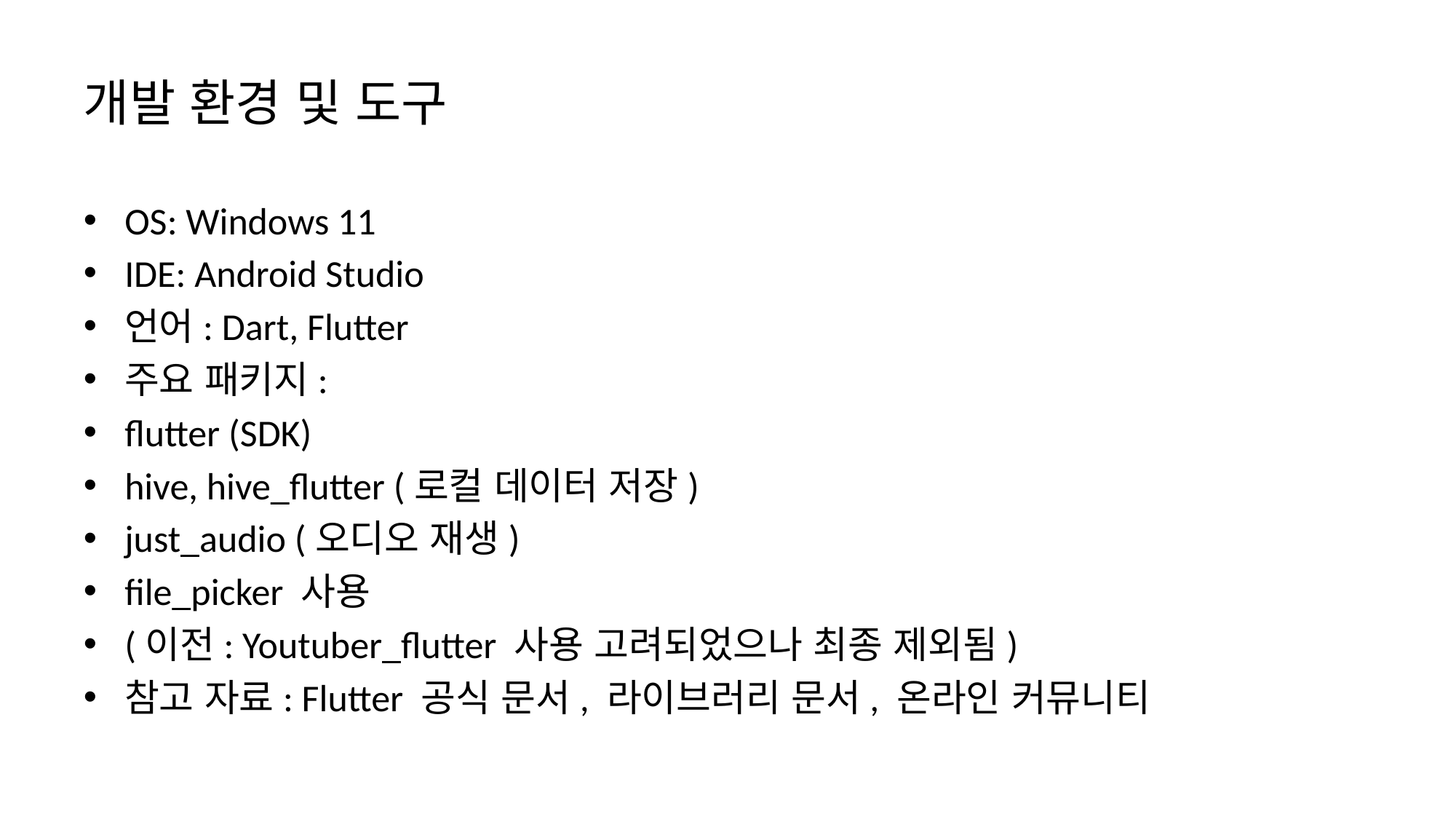

# 개발 환경 및 도구
OS: Windows 11
IDE: Android Studio
언어: Dart, Flutter
주요 패키지:
flutter (SDK)
hive, hive_flutter (로컬 데이터 저장)
just_audio (오디오 재생)
file_picker 사용
(이전: Youtuber_flutter 사용 고려되었으나 최종 제외됨)
참고 자료: Flutter 공식 문서, 라이브러리 문서, 온라인 커뮤니티